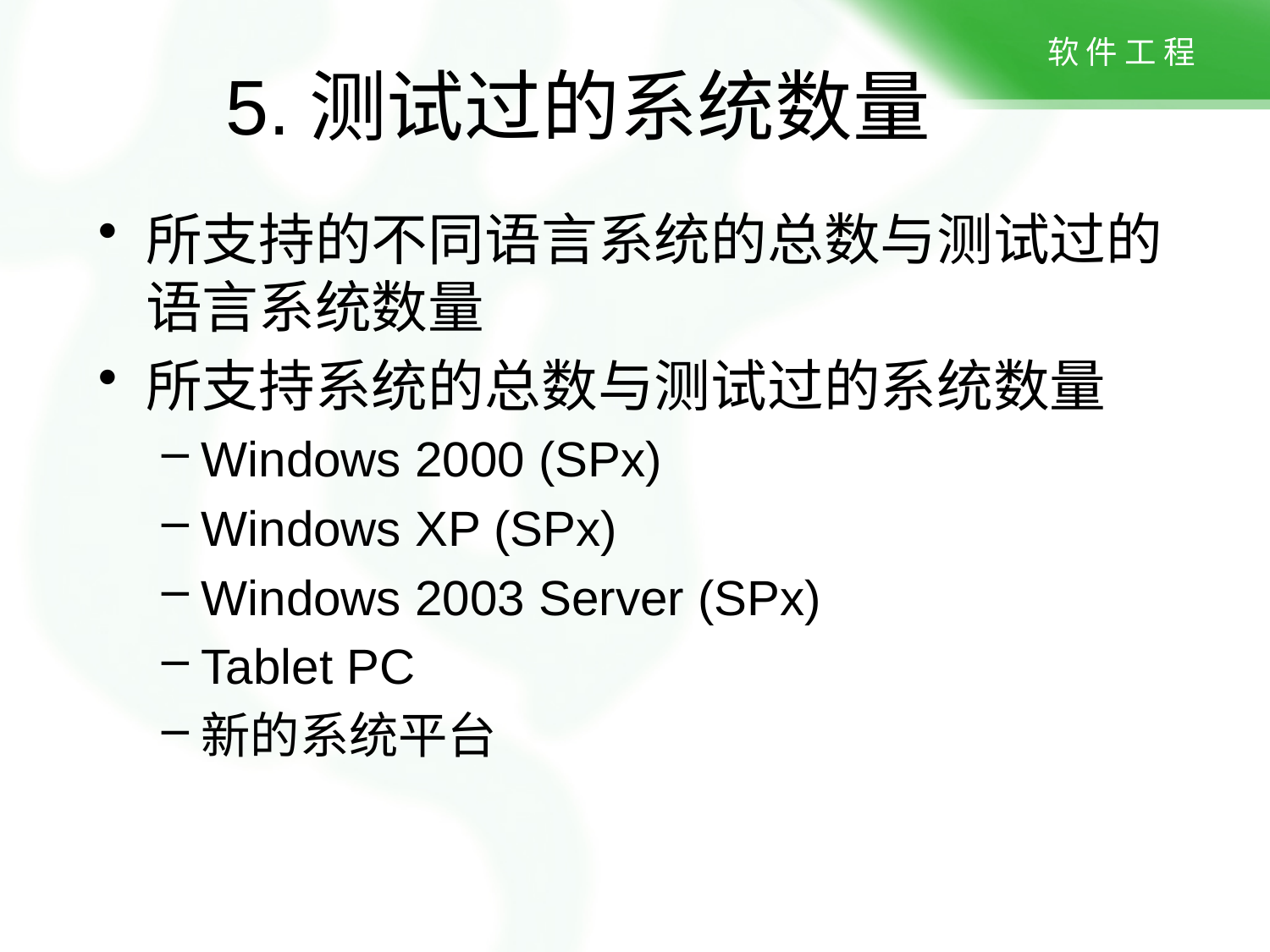

# 5.测试过的系统数量
所支持的不同语言系统的总数与测试过的语言系统数量
所支持系统的总数与测试过的系统数量
Windows 2000 (SPx)
Windows XP (SPx)
Windows 2003 Server (SPx)
Tablet PC
新的系统平台